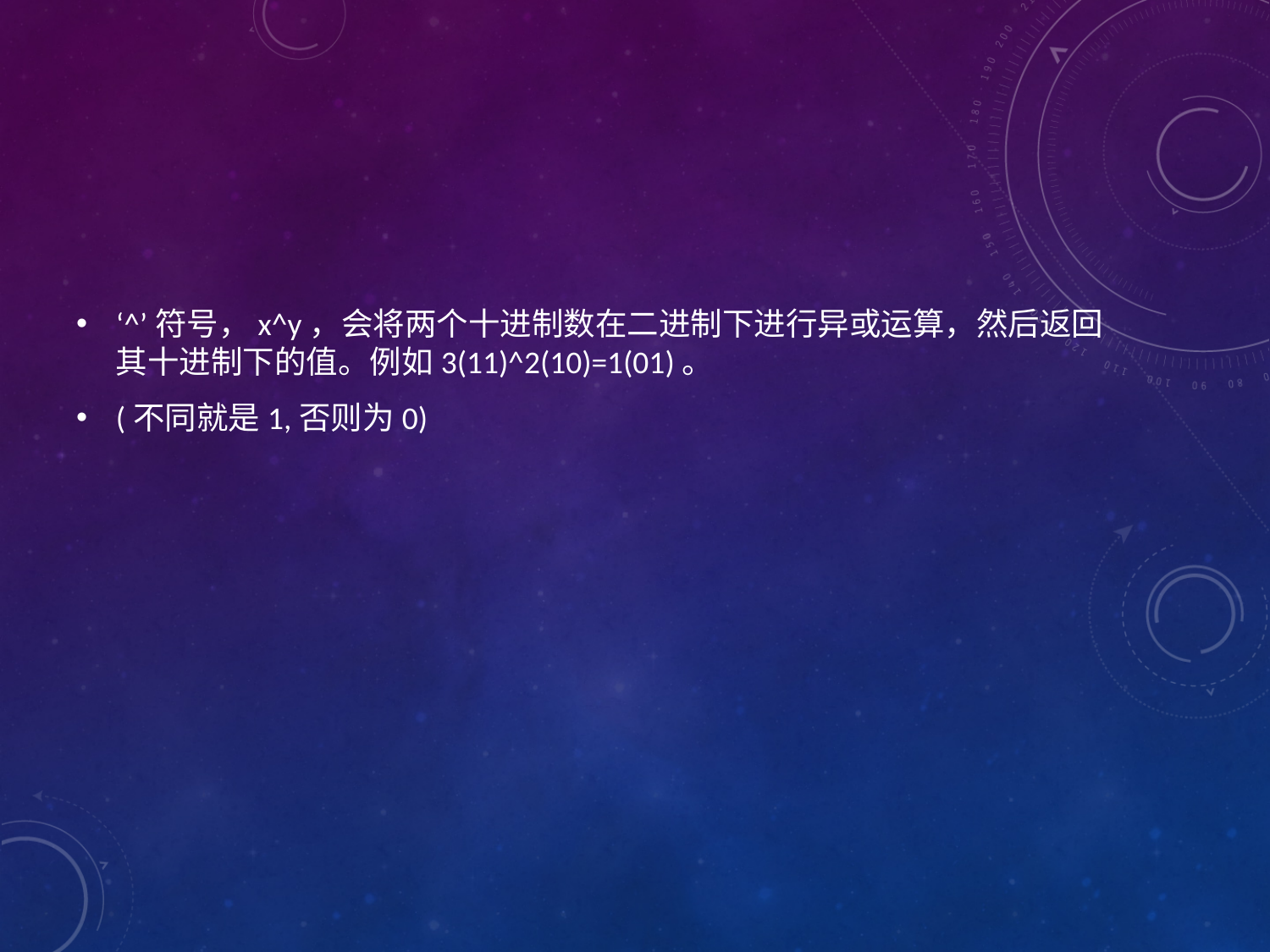

#
‘^’符号，x^y，会将两个十进制数在二进制下进行异或运算，然后返回其十进制下的值。例如3(11)^2(10)=1(01)。
(不同就是1,否则为0)